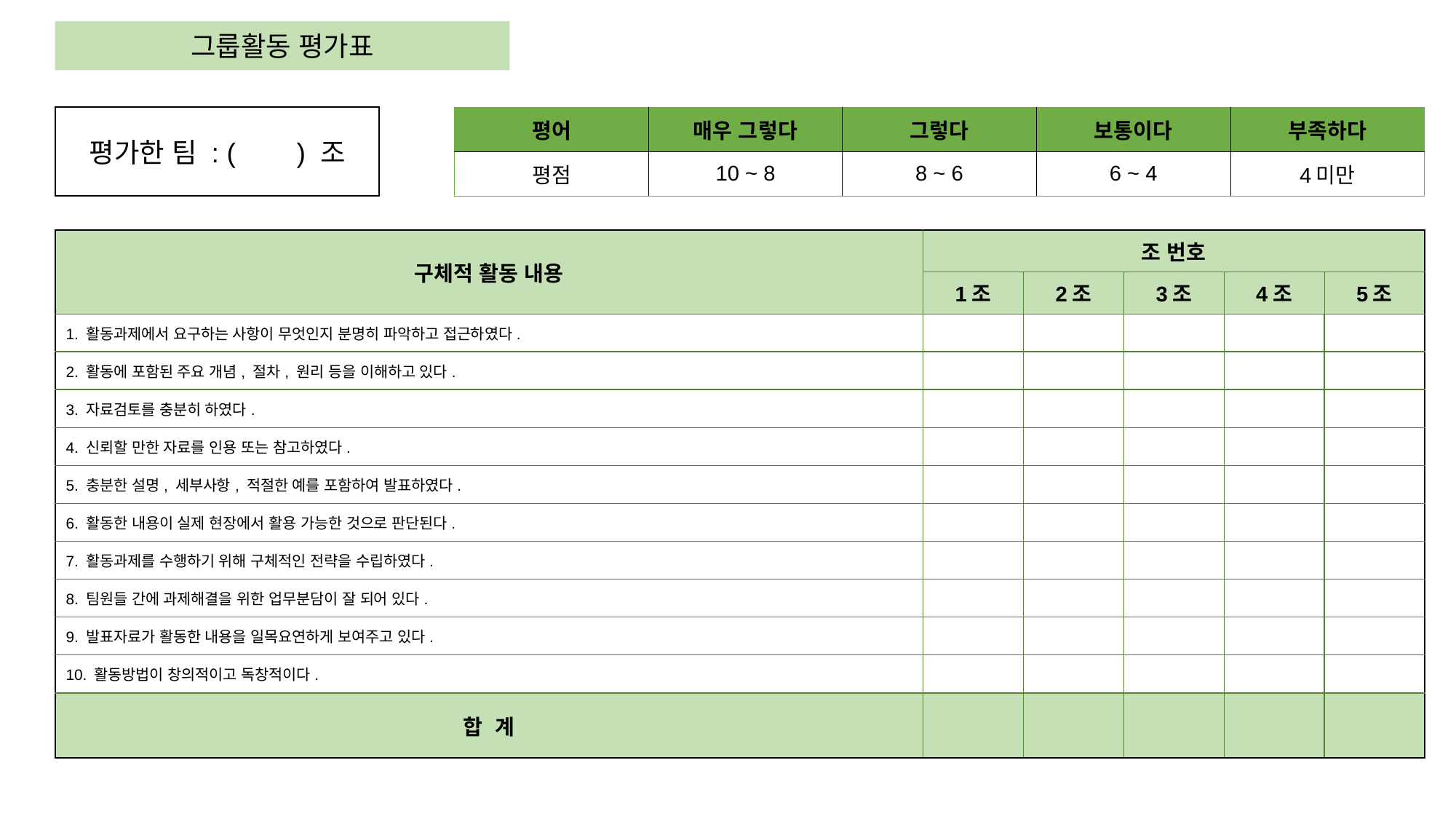

그룹활동 평가표
평가한 팀 : (        ) 조
| 평어 | 매우 그렇다 | 그렇다 | 보통이다 | 부족하다 |
| --- | --- | --- | --- | --- |
| 평점 | 10 ~ 8 | 8 ~ 6 | 6 ~ 4 | 4미만 |
| 구체적 활동 내용 | 조 번호 |  |  |  |  |
| --- | --- | --- | --- | --- | --- |
|  | 1조 | 2조 | 3조 | 4조 | 5조 |
| 1. 활동과제에서 요구하는 사항이 무엇인지 분명히 파악하고 접근하였다. |  |  |  |  |  |
| 2. 활동에 포함된 주요 개념, 절차, 원리 등을 이해하고 있다. |  |  |  |  |  |
| 3. 자료검토를 충분히 하였다. |  |  |  |  |  |
| 4. 신뢰할 만한 자료를 인용 또는 참고하였다. |  |  |  |  |  |
| 5. 충분한 설명, 세부사항, 적절한 예를 포함하여 발표하였다. |  |  |  |  |  |
| 6. 활동한 내용이 실제 현장에서 활용 가능한 것으로 판단된다. |  |  |  |  |  |
| 7. 활동과제를 수행하기 위해 구체적인 전략을 수립하였다. |  |  |  |  |  |
| 8. 팀원들 간에 과제해결을 위한 업무분담이 잘 되어 있다. |  |  |  |  |  |
| 9. 발표자료가 활동한 내용을 일목요연하게 보여주고 있다. |  |  |  |  |  |
| 10. 활동방법이 창의적이고 독창적이다. |  |  |  |  |  |
| 합 계 |  |  |  |  |  |